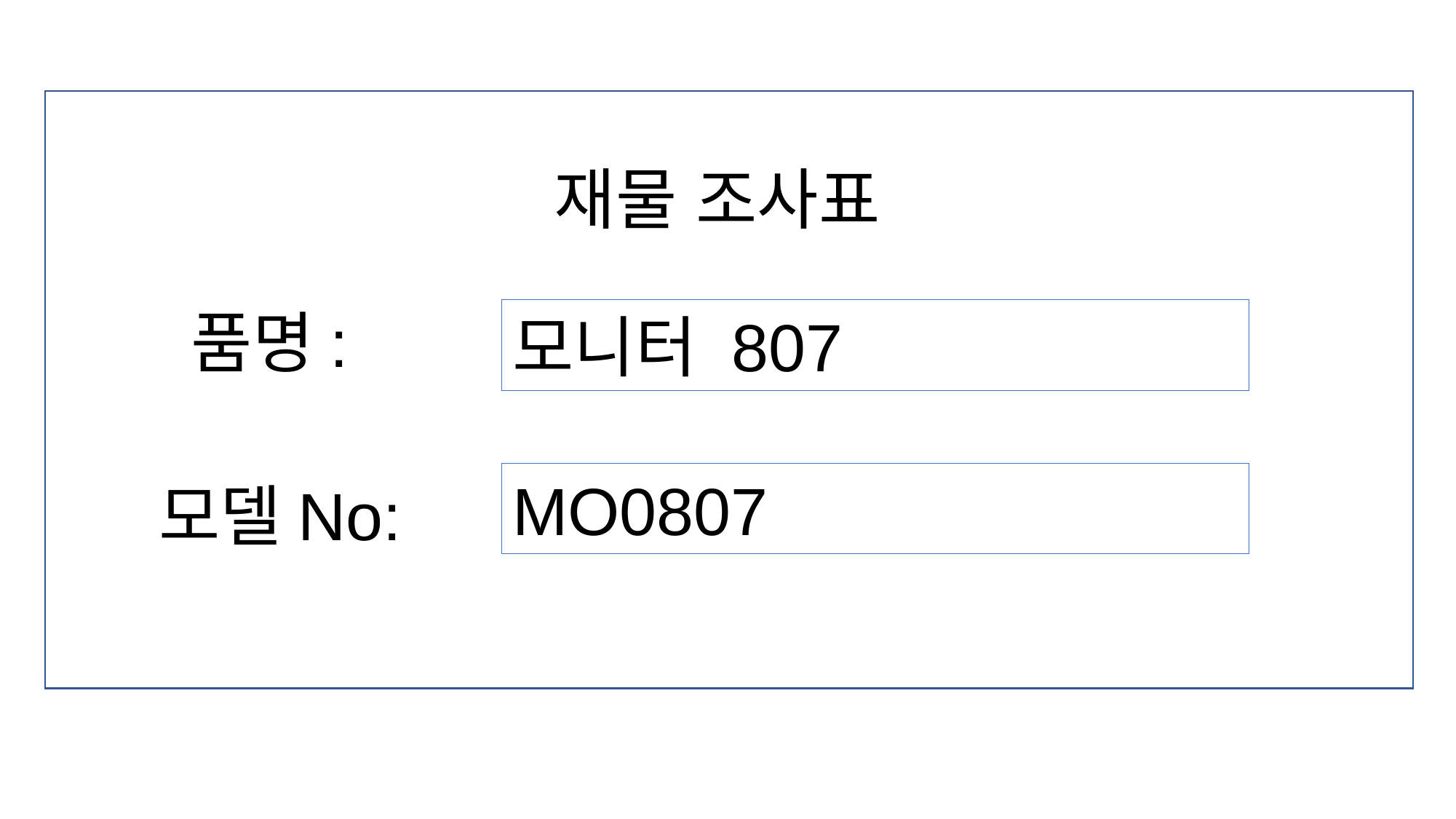

재물 조사표
품명:
모니터 807
MO0807
모델No: